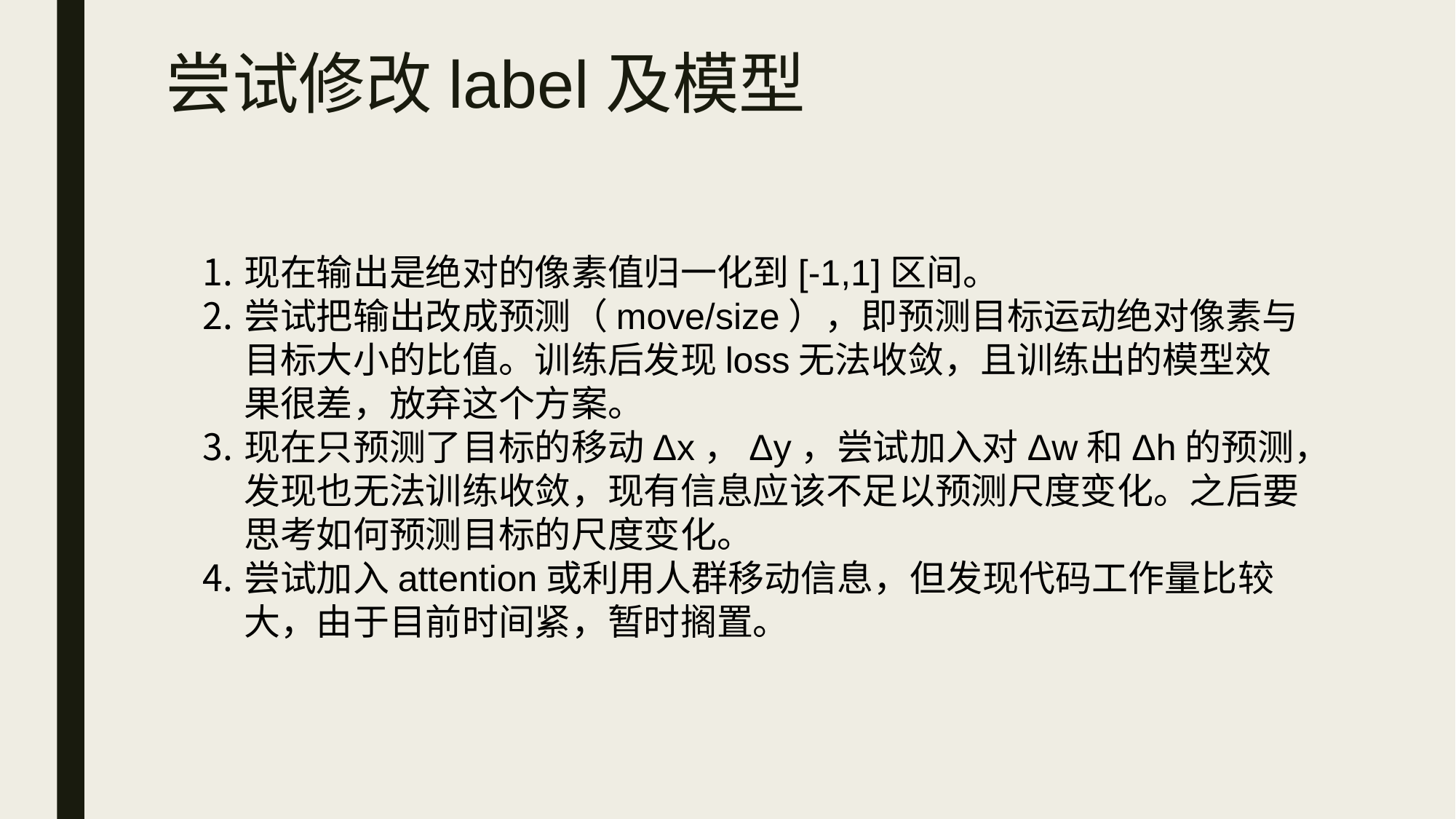

# 尝试修改label及模型
现在输出是绝对的像素值归一化到[-1,1]区间。
尝试把输出改成预测（move/size），即预测目标运动绝对像素与目标大小的比值。训练后发现loss无法收敛，且训练出的模型效果很差，放弃这个方案。
现在只预测了目标的移动Δx，Δy，尝试加入对Δw和Δh的预测，发现也无法训练收敛，现有信息应该不足以预测尺度变化。之后要思考如何预测目标的尺度变化。
尝试加入attention或利用人群移动信息，但发现代码工作量比较大，由于目前时间紧，暂时搁置。